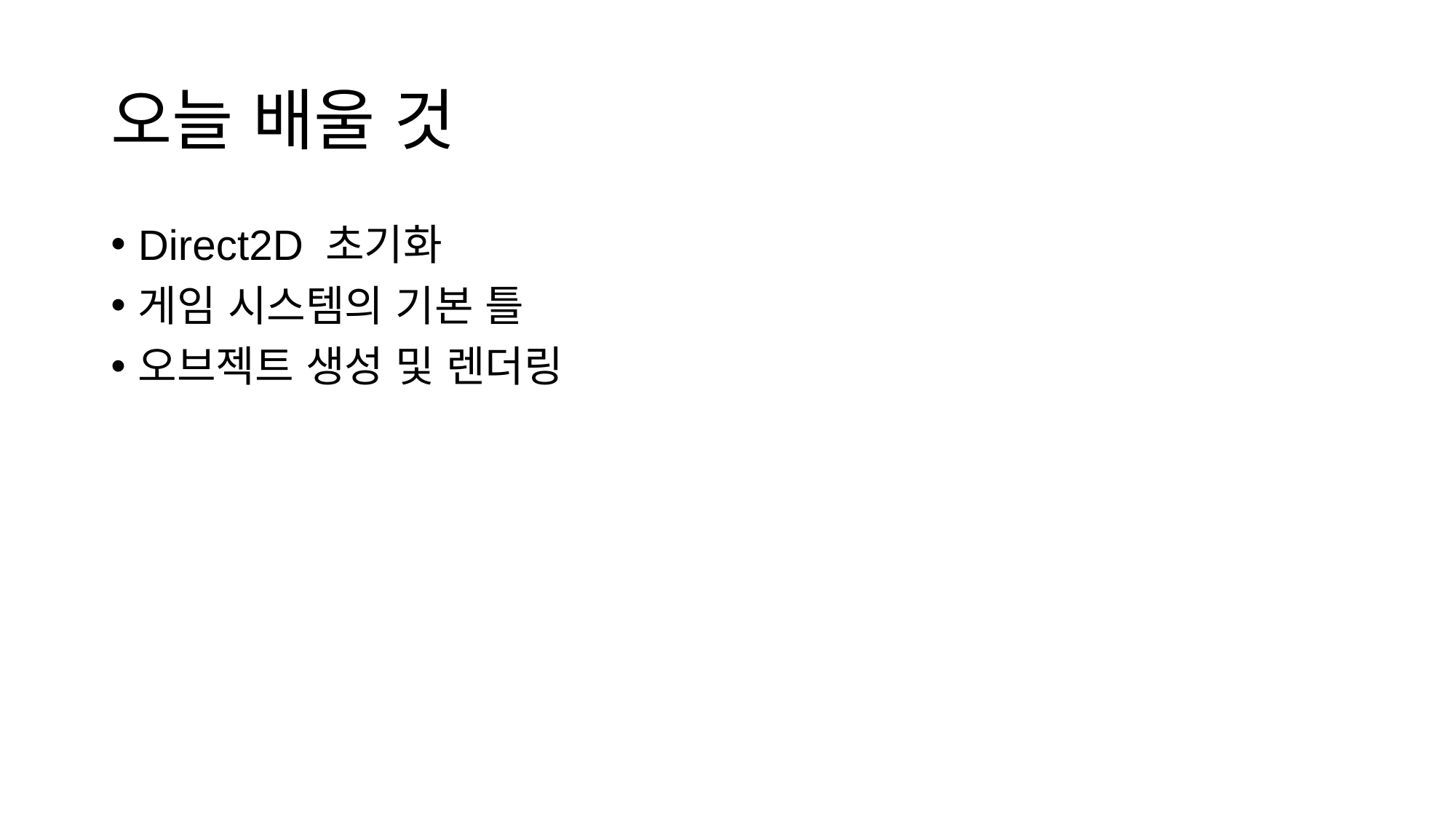

# 오늘 배울 것
Direct2D 초기화
게임 시스템의 기본 틀
오브젝트 생성 및 렌더링